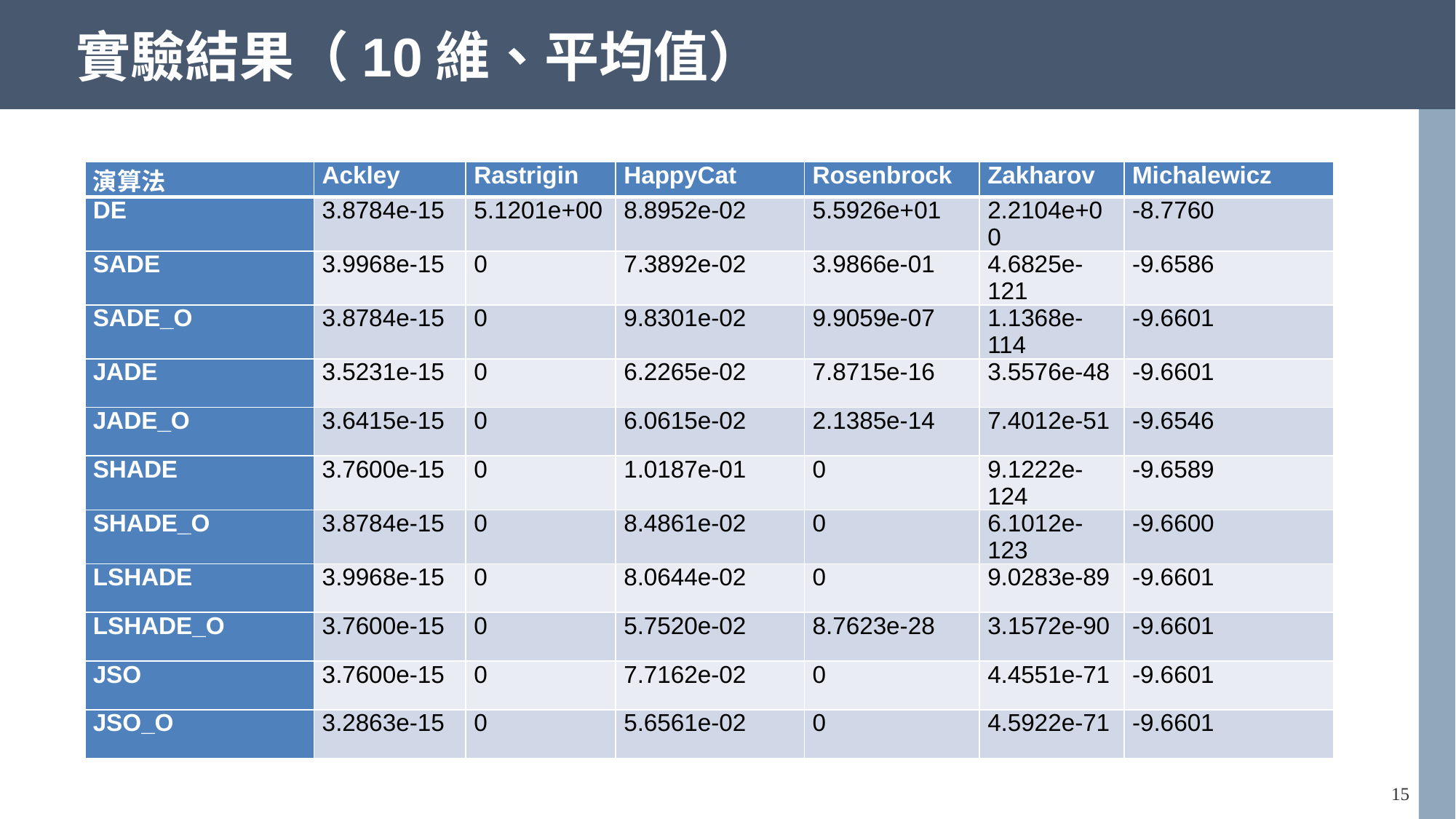

# 實驗結果（10維、平均值）
| 演算法 | Ackley | Rastrigin | HappyCat | Rosenbrock | Zakharov | Michalewicz |
| --- | --- | --- | --- | --- | --- | --- |
| DE | 3.8784e-15 | 5.1201e+00 | 8.8952e-02 | 5.5926e+01 | 2.2104e+00 | -8.7760 |
| SADE | 3.9968e-15 | 0 | 7.3892e-02 | 3.9866e-01 | 4.6825e-121 | -9.6586 |
| SADE\_O | 3.8784e-15 | 0 | 9.8301e-02 | 9.9059e-07 | 1.1368e-114 | -9.6601 |
| JADE | 3.5231e-15 | 0 | 6.2265e-02 | 7.8715e-16 | 3.5576e-48 | -9.6601 |
| JADE\_O | 3.6415e-15 | 0 | 6.0615e-02 | 2.1385e-14 | 7.4012e-51 | -9.6546 |
| SHADE | 3.7600e-15 | 0 | 1.0187e-01 | 0 | 9.1222e-124 | -9.6589 |
| SHADE\_O | 3.8784e-15 | 0 | 8.4861e-02 | 0 | 6.1012e-123 | -9.6600 |
| LSHADE | 3.9968e-15 | 0 | 8.0644e-02 | 0 | 9.0283e-89 | -9.6601 |
| LSHADE\_O | 3.7600e-15 | 0 | 5.7520e-02 | 8.7623e-28 | 3.1572e-90 | -9.6601 |
| JSO | 3.7600e-15 | 0 | 7.7162e-02 | 0 | 4.4551e-71 | -9.6601 |
| JSO\_O | 3.2863e-15 | 0 | 5.6561e-02 | 0 | 4.5922e-71 | -9.6601 |
15